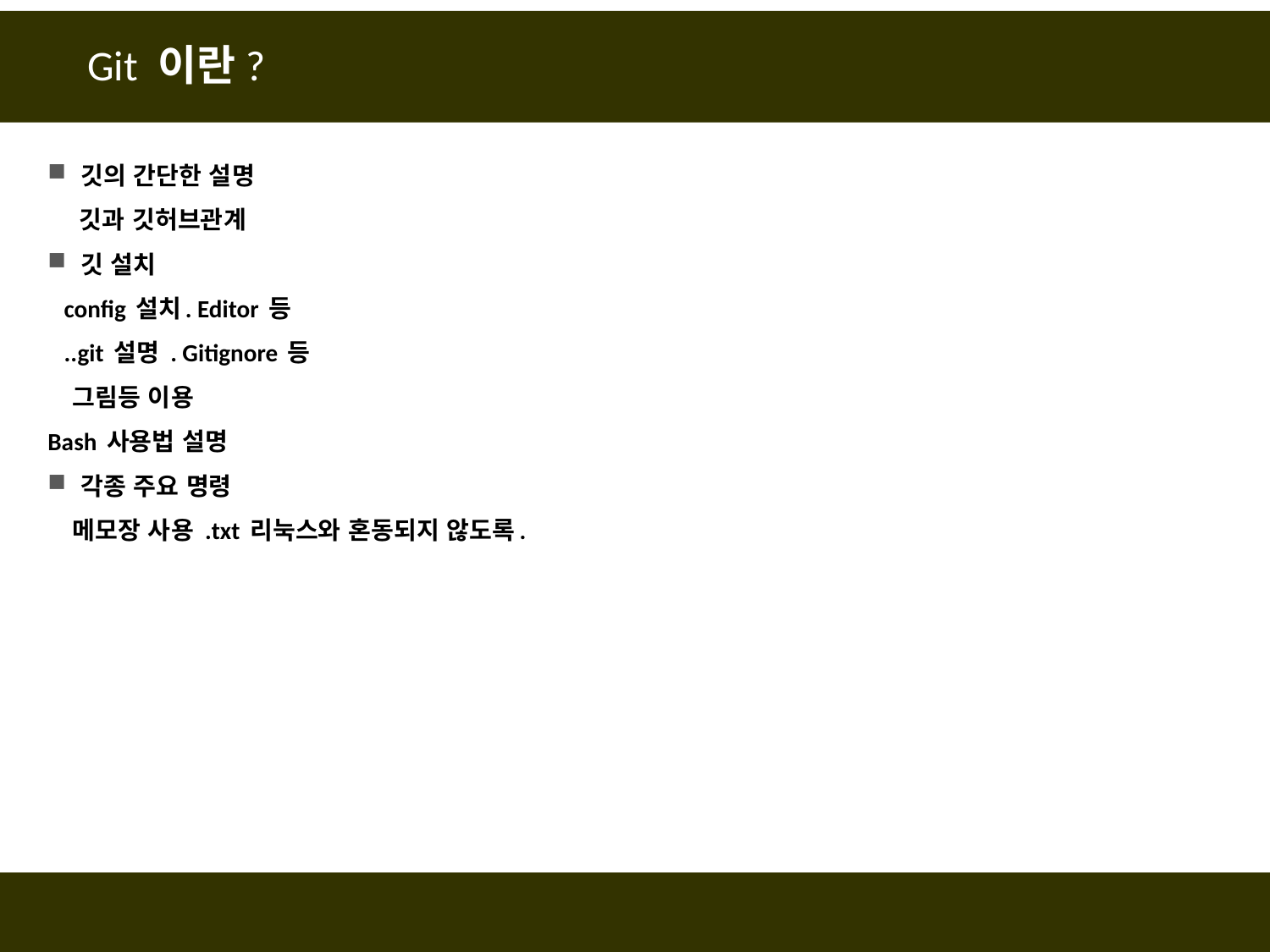

# Git 이란?
깃의 간단한 설명
    깃과 깃허브관계
깃 설치
   config 설치. Editor 등
   ..git 설명 . Gitignore 등
   그림등 이용
Bash 사용법 설명
각종 주요 명령
   메모장 사용 .txt 리눅스와 혼동되지 않도록.